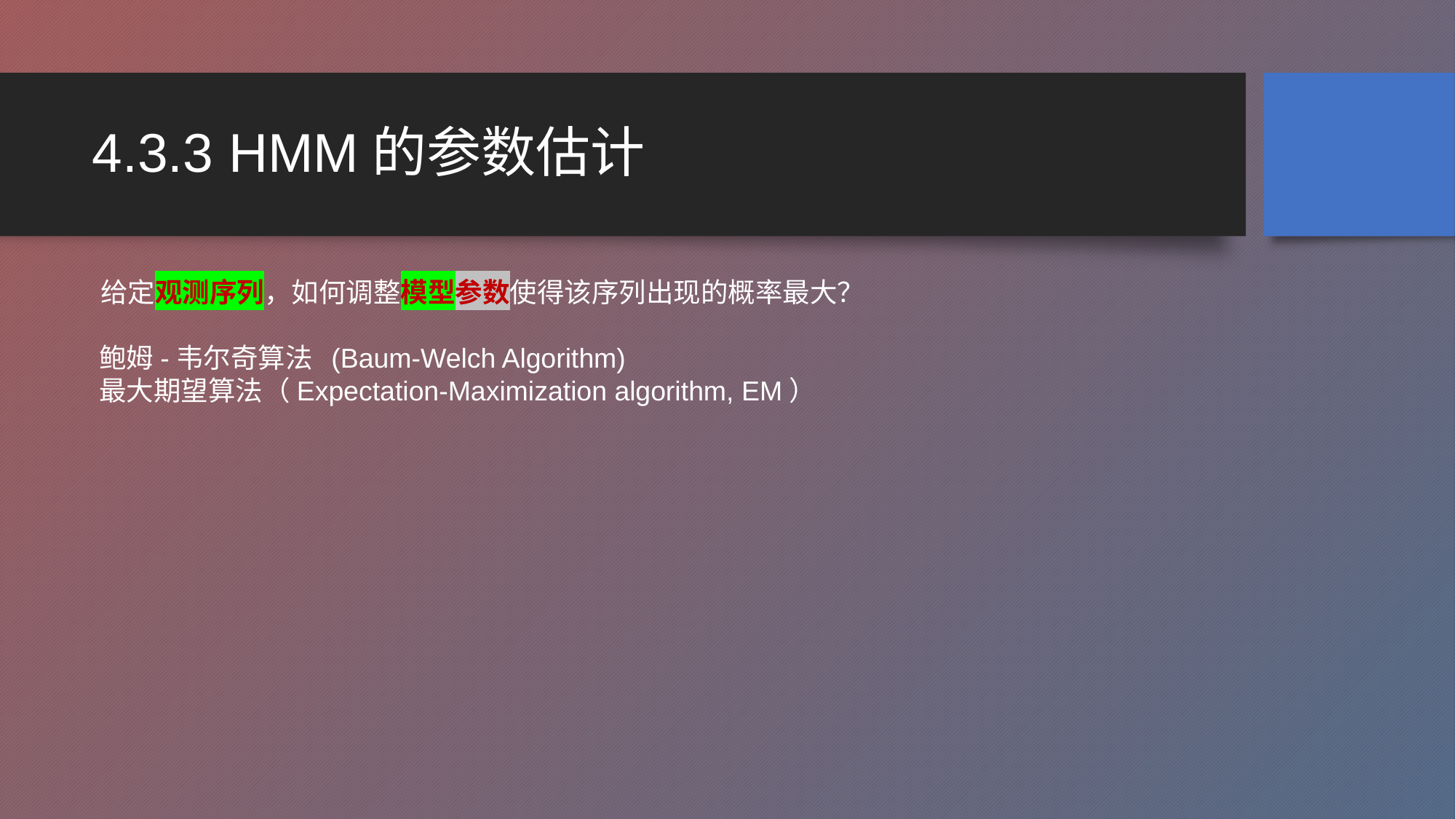

# 4.3.3 HMM的参数估计
给定观测序列，如何调整模型参数使得该序列出现的概率最大？

鲍姆-韦尔奇算法  (Baum-Welch Algorithm)
最大期望算法（Expectation-Maximization algorithm, EM）